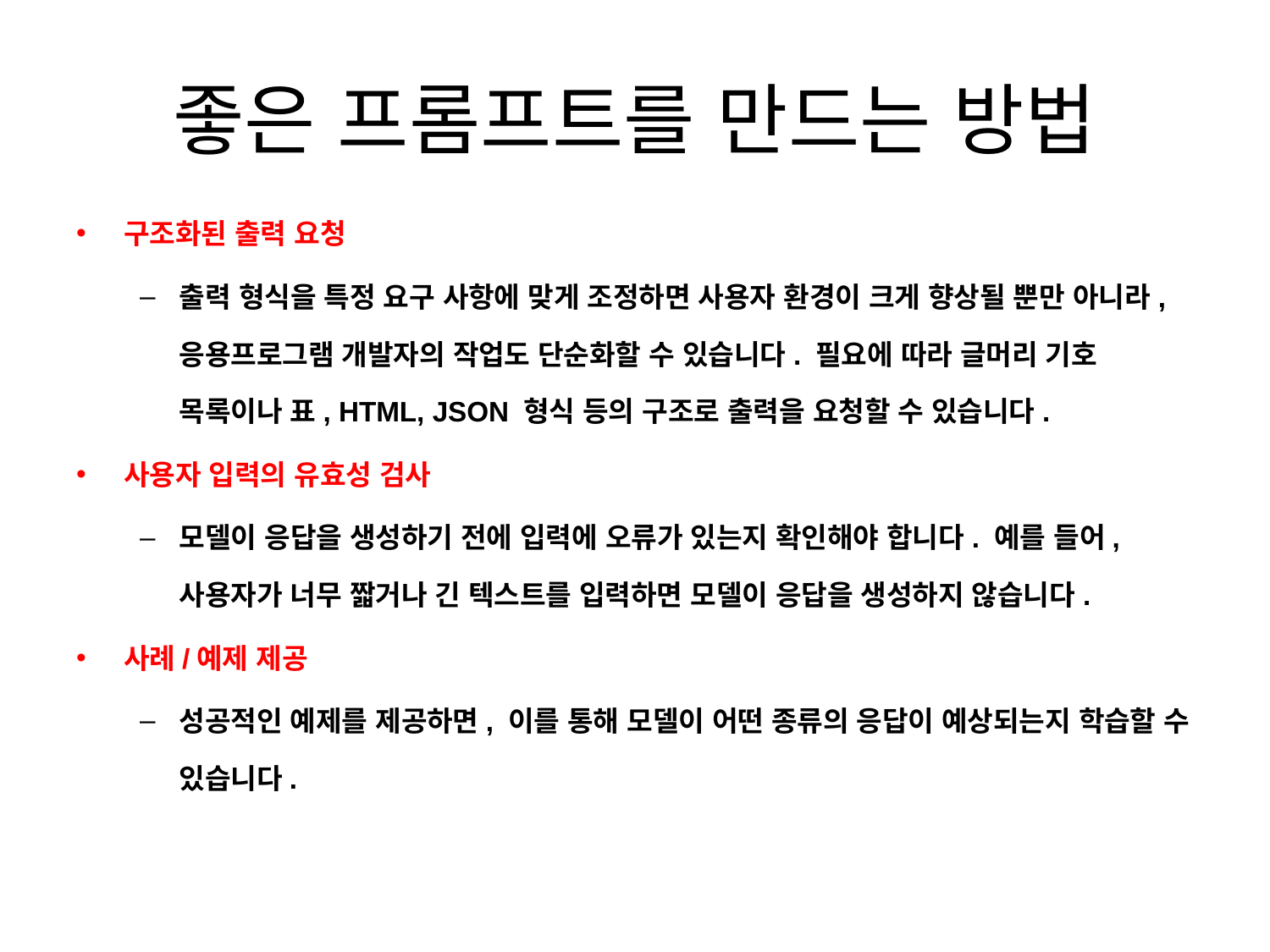

# 좋은 프롬프트를 만드는 방법
구조화된 출력 요청
출력 형식을 특정 요구 사항에 맞게 조정하면 사용자 환경이 크게 향상될 뿐만 아니라, 응용프로그램 개발자의 작업도 단순화할 수 있습니다. 필요에 따라 글머리 기호 목록이나 표, HTML, JSON 형식 등의 구조로 출력을 요청할 수 있습니다.
사용자 입력의 유효성 검사
모델이 응답을 생성하기 전에 입력에 오류가 있는지 확인해야 합니다. 예를 들어, 사용자가 너무 짧거나 긴 텍스트를 입력하면 모델이 응답을 생성하지 않습니다.
사례/예제 제공
성공적인 예제를 제공하면, 이를 통해 모델이 어떤 종류의 응답이 예상되는지 학습할 수 있습니다.